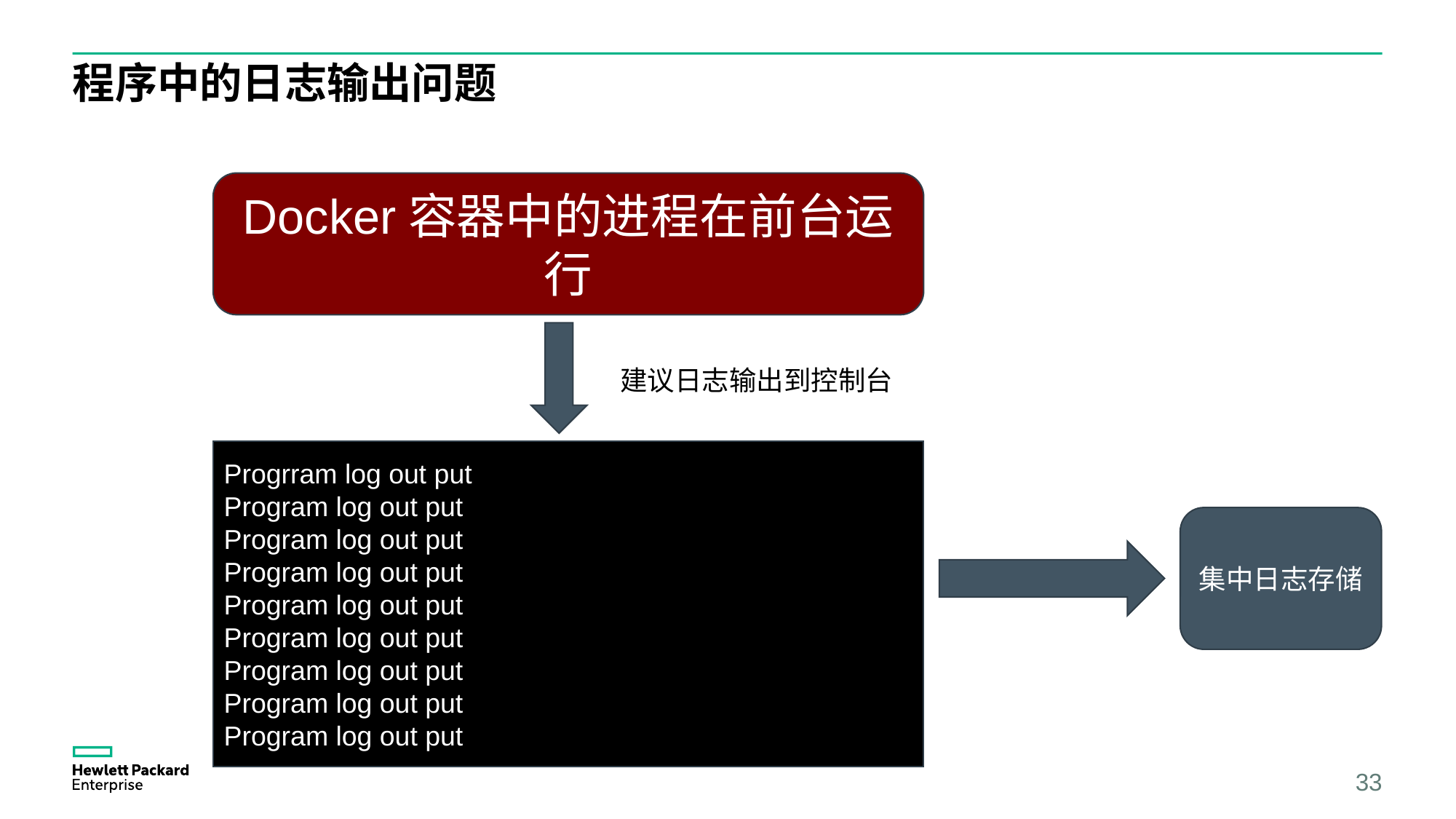

# 程序中的日志输出问题
Docker容器中的进程在前台运行

建议日志输出到控制台
Progrram log out put
Program log out put
Program log out put
Program log out put
Program log out put
Program log out put
Program log out put
Program log out put
Program log out put
集中日志存储

33